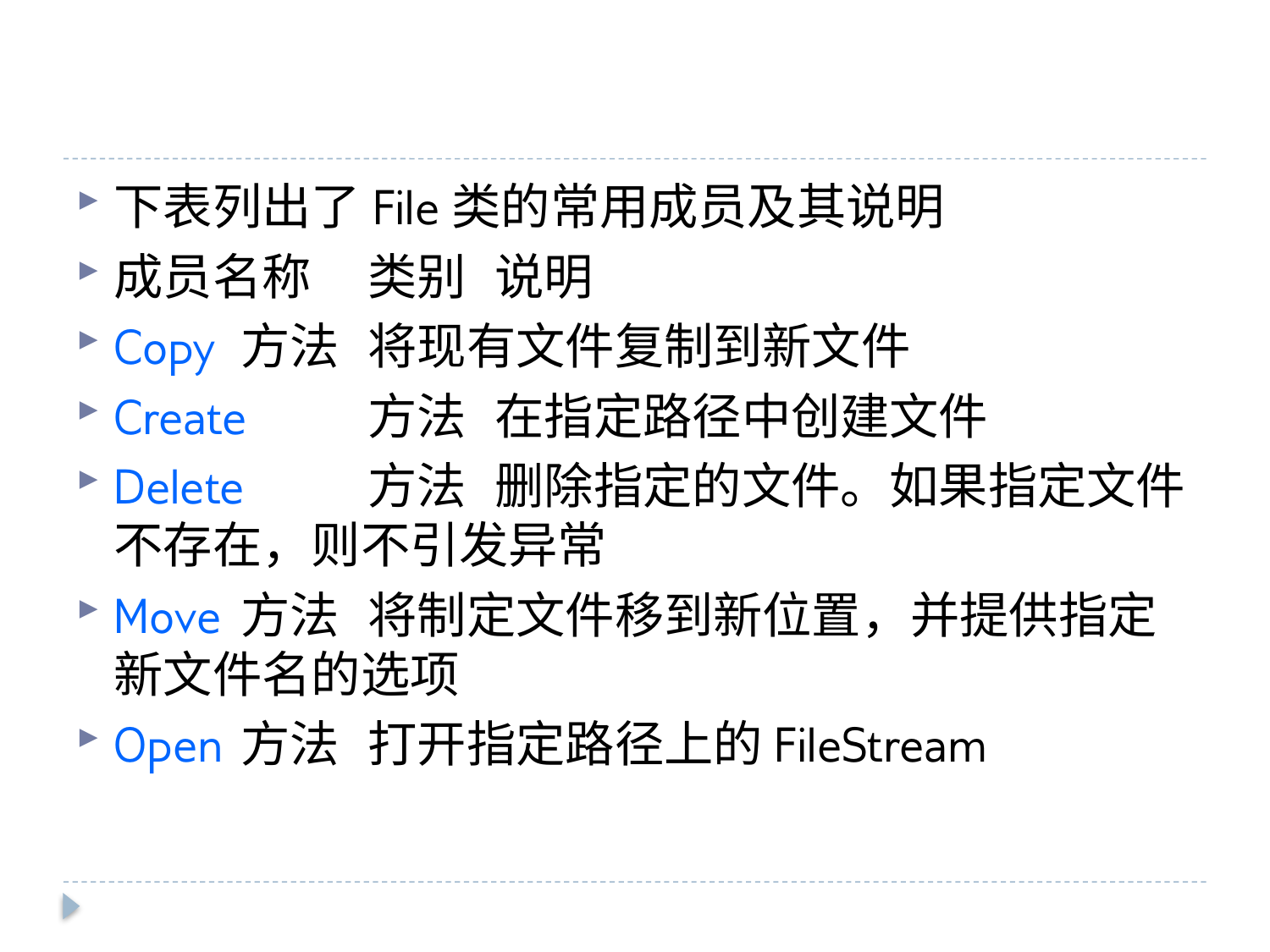

#
下表列出了File类的常用成员及其说明
成员名称	类别	说明
Copy	方法	将现有文件复制到新文件
Create	方法	在指定路径中创建文件
Delete	方法	删除指定的文件。如果指定文件不存在，则不引发异常
Move	方法	将制定文件移到新位置，并提供指定新文件名的选项
Open	方法	打开指定路径上的FileStream